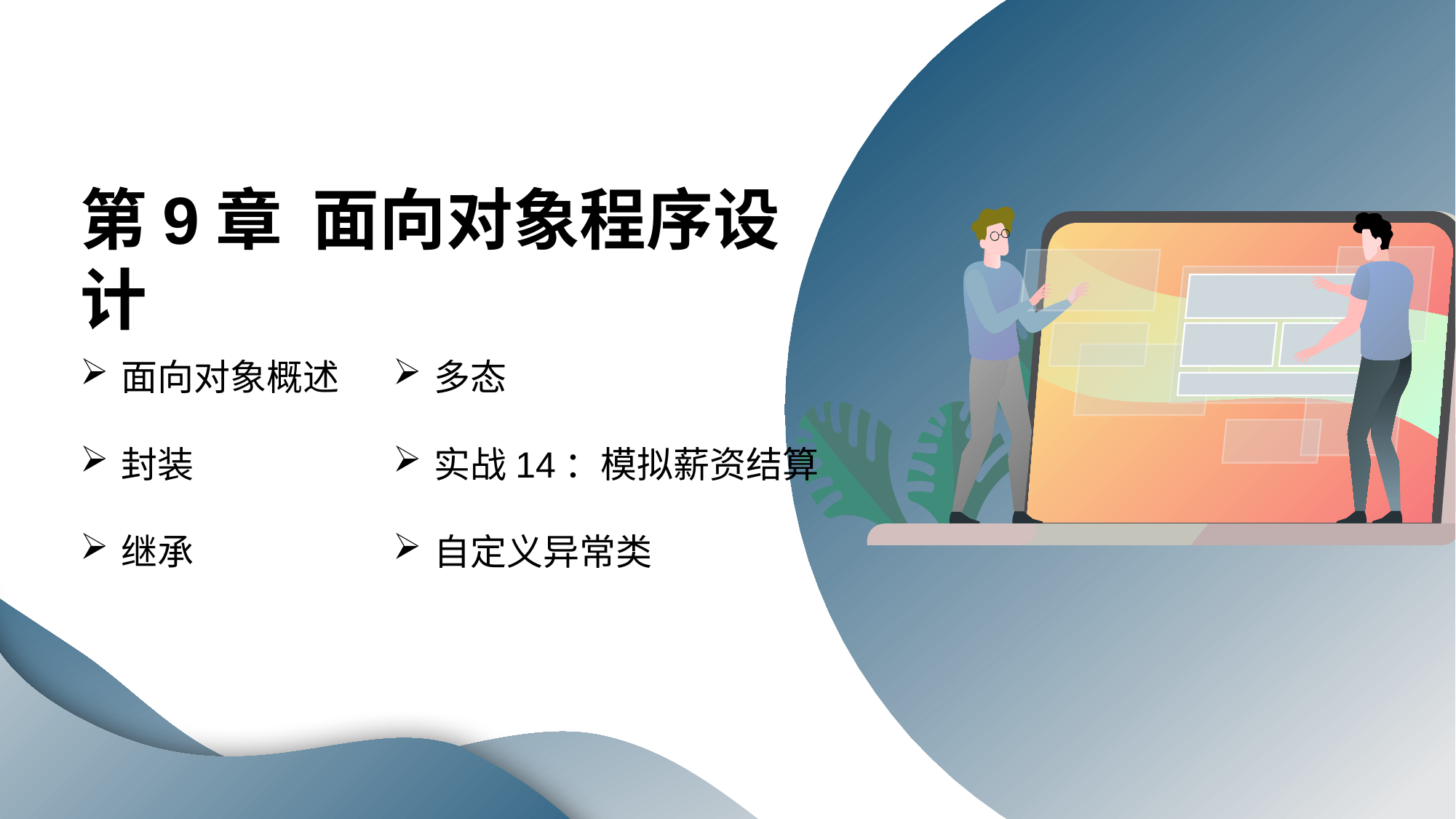

第9章  面向对象程序设计
面向对象概述
封装
继承
多态
实战14：模拟薪资结算
自定义异常类